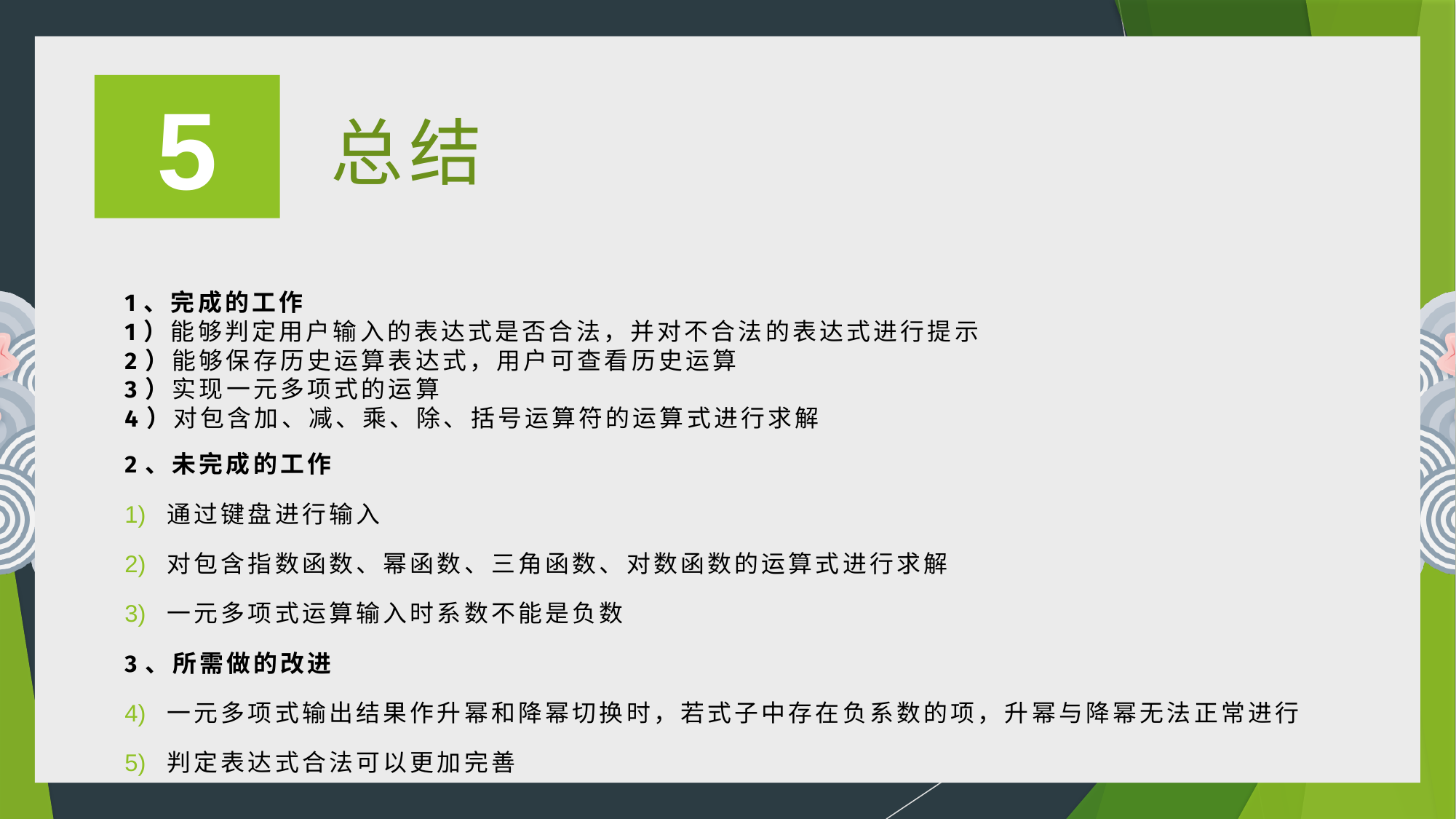

5
总结
1、完成的工作
1）能够判定用户输入的表达式是否合法，并对不合法的表达式进行提示
2）能够保存历史运算表达式，用户可查看历史运算
3）实现一元多项式的运算
4）对包含加、减、乘、除、括号运算符的运算式进行求解
2、未完成的工作
通过键盘进行输入
对包含指数函数、幂函数、三角函数、对数函数的运算式进行求解
一元多项式运算输入时系数不能是负数
3、所需做的改进
一元多项式输出结果作升幂和降幂切换时，若式子中存在负系数的项，升幂与降幂无法正常进行
判定表达式合法可以更加完善